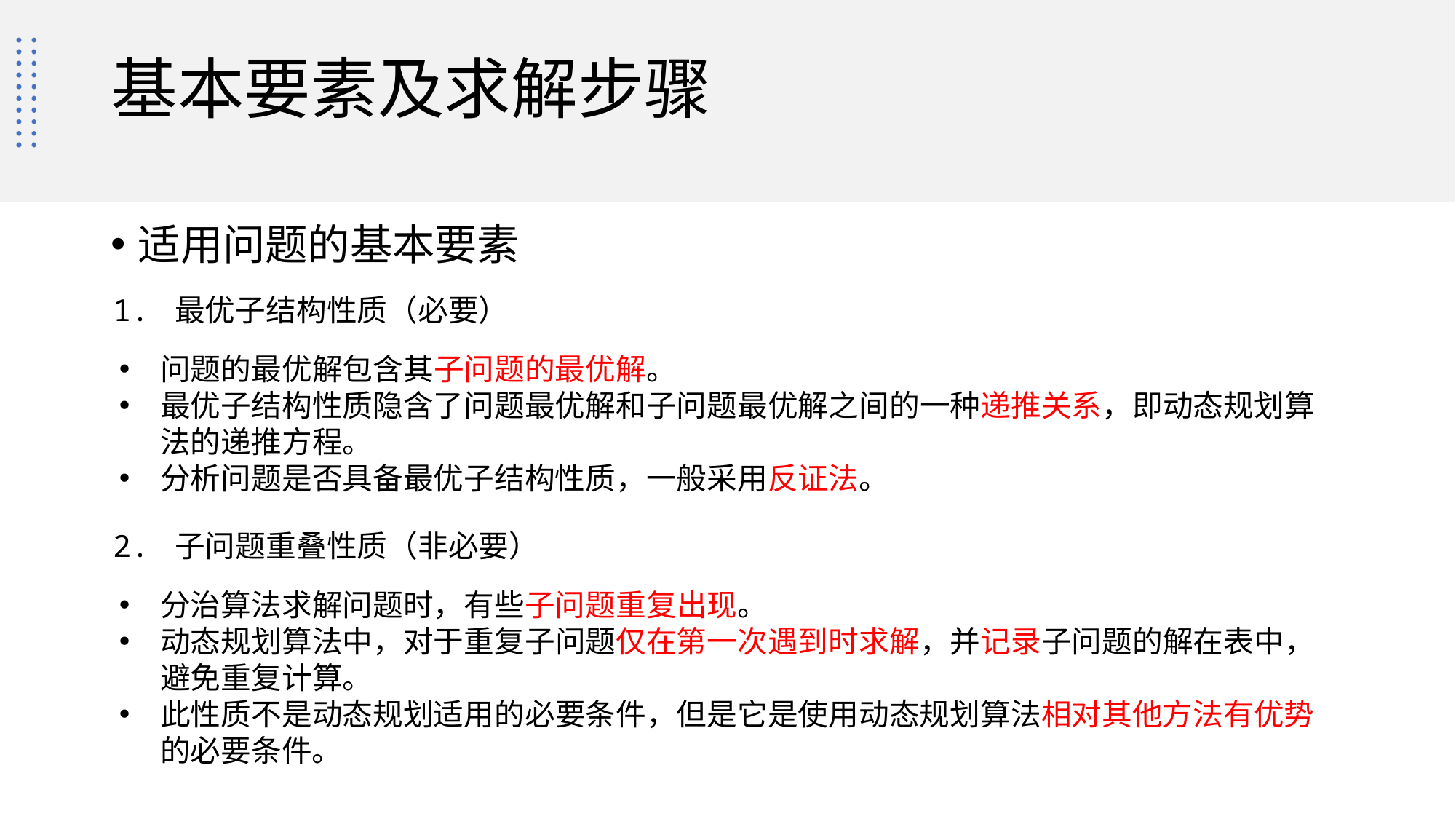

# 基本要素及求解步骤
适用问题的基本要素
1. 最优子结构性质（必要）
问题的最优解包含其子问题的最优解。
最优子结构性质隐含了问题最优解和子问题最优解之间的一种递推关系，即动态规划算法的递推方程。
分析问题是否具备最优子结构性质，一般采用反证法。
2. 子问题重叠性质（非必要）
分治算法求解问题时，有些子问题重复出现。
动态规划算法中，对于重复子问题仅在第一次遇到时求解，并记录子问题的解在表中，避免重复计算。
此性质不是动态规划适用的必要条件，但是它是使用动态规划算法相对其他方法有优势的必要条件。